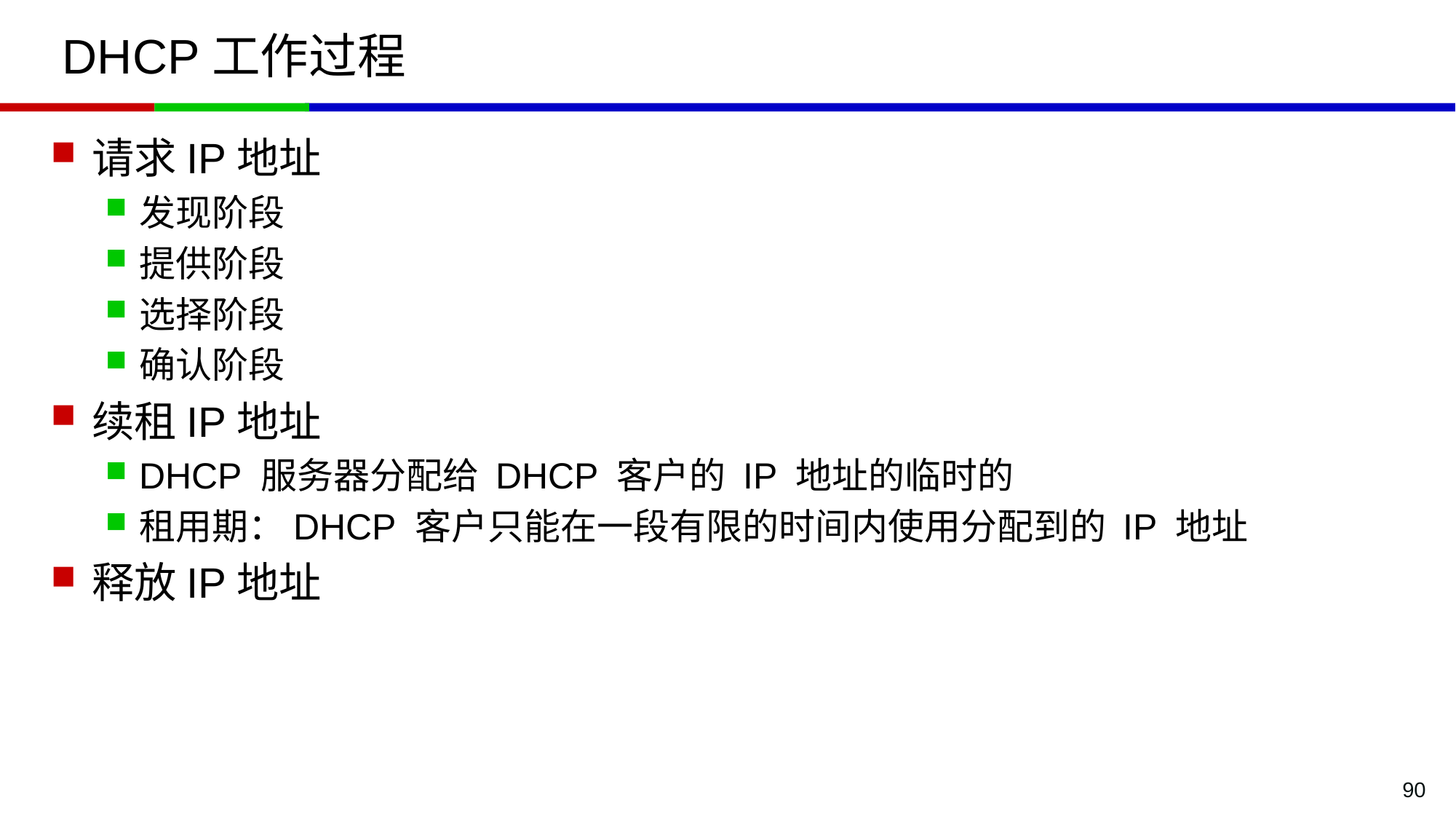

# DHCP工作过程
请求IP地址
发现阶段
提供阶段
选择阶段
确认阶段
续租IP地址
DHCP 服务器分配给 DHCP 客户的 IP 地址的临时的
租用期：DHCP 客户只能在一段有限的时间内使用分配到的 IP 地址
释放IP地址

90